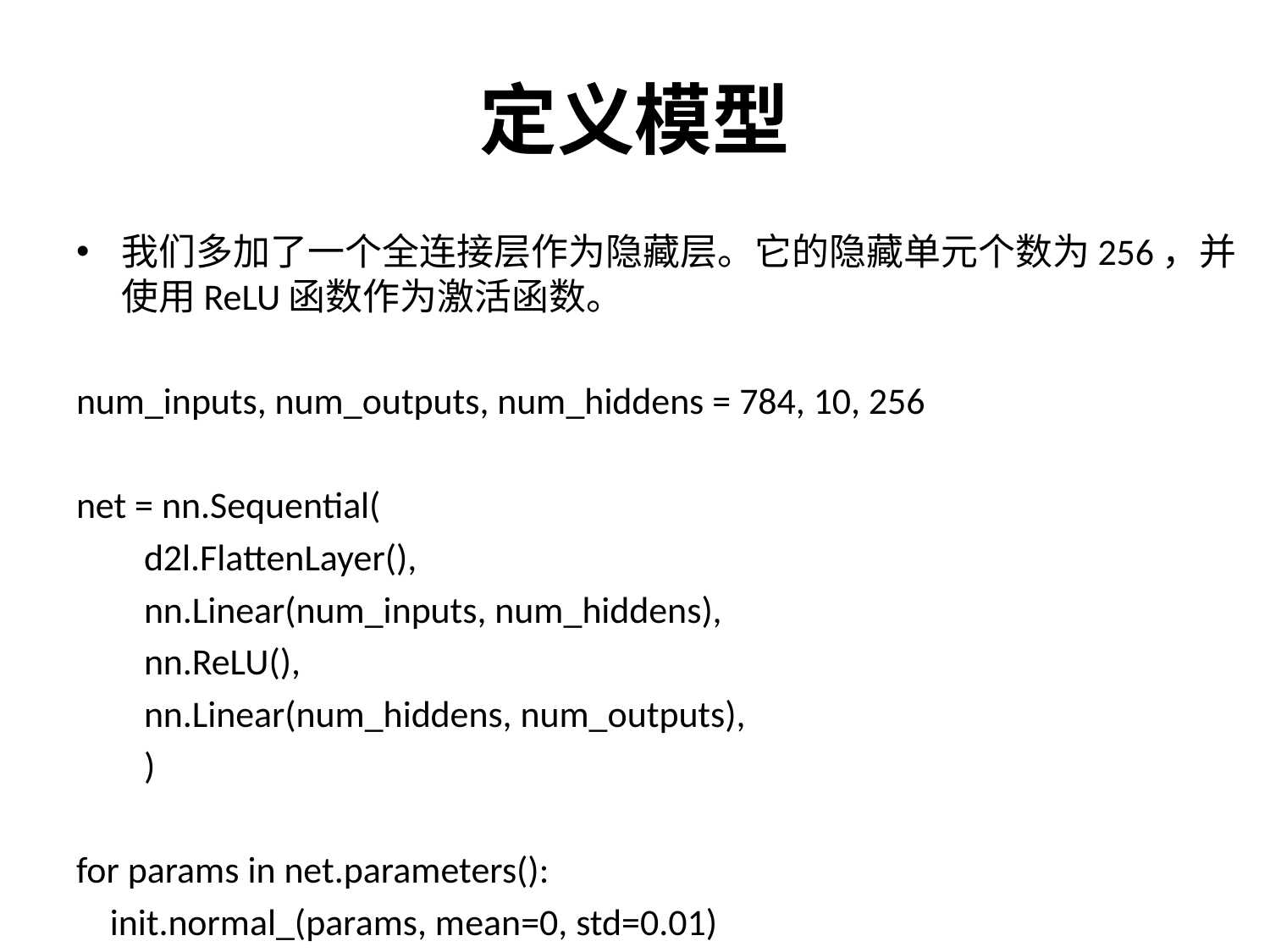

# 定义模型
我们多加了一个全连接层作为隐藏层。它的隐藏单元个数为256，并使用ReLU函数作为激活函数。

num_inputs, num_outputs, num_hiddens = 784, 10, 256

net = nn.Sequential(
        d2l.FlattenLayer(),
        nn.Linear(num_inputs, num_hiddens),
        nn.ReLU(),
        nn.Linear(num_hiddens, num_outputs),
        )

for params in net.parameters():
    init.normal_(params, mean=0, std=0.01)